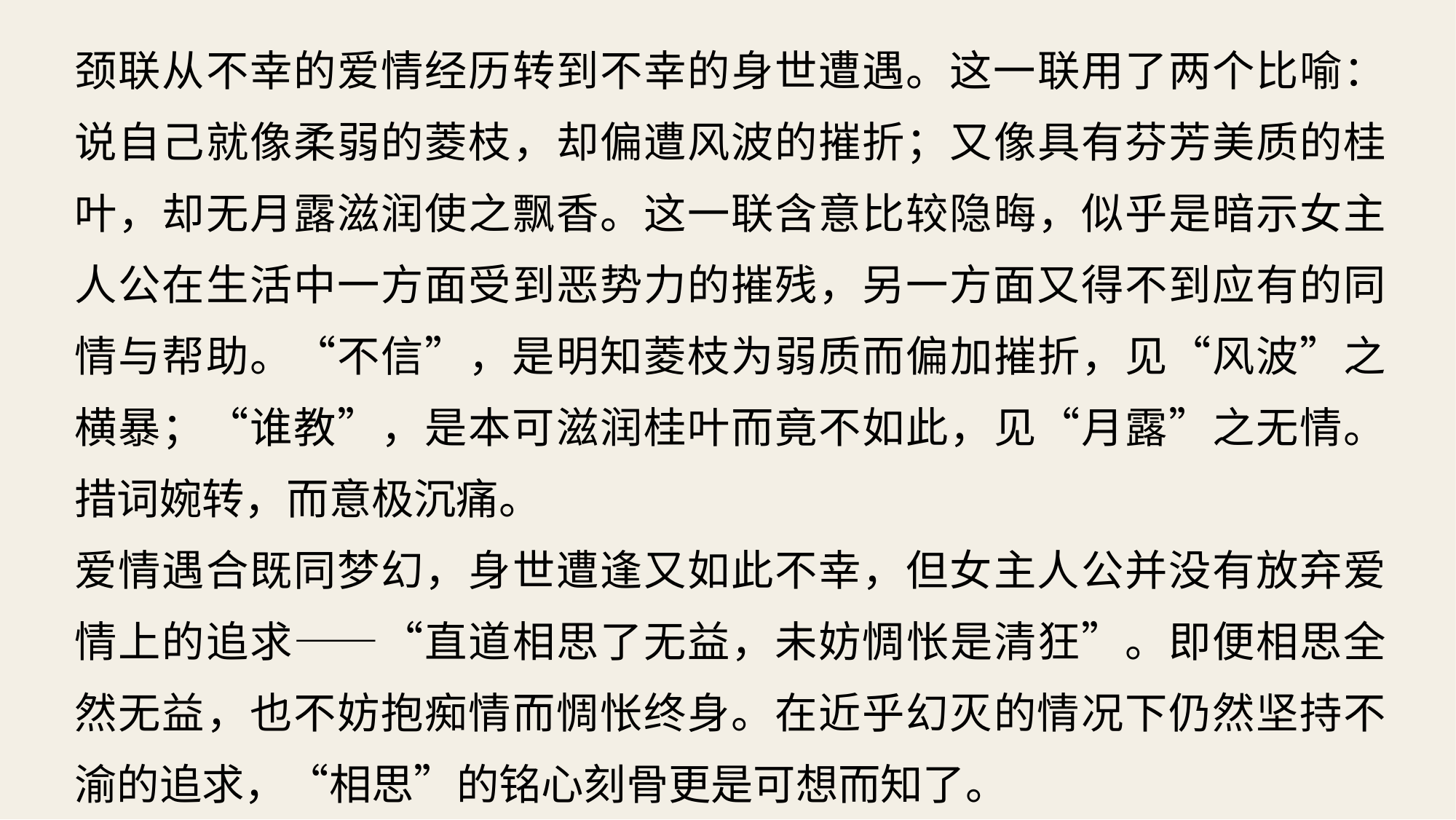

颈联从不幸的爱情经历转到不幸的身世遭遇。这一联用了两个比喻：说自己就像柔弱的菱枝，却偏遭风波的摧折；又像具有芬芳美质的桂叶，却无月露滋润使之飘香。这一联含意比较隐晦，似乎是暗示女主人公在生活中一方面受到恶势力的摧残，另一方面又得不到应有的同情与帮助。“不信”，是明知菱枝为弱质而偏加摧折，见“风波”之横暴；“谁教”，是本可滋润桂叶而竟不如此，见“月露”之无情。措词婉转，而意极沉痛。
爱情遇合既同梦幻，身世遭逢又如此不幸，但女主人公并没有放弃爱情上的追求——“直道相思了无益，未妨惆怅是清狂”。即便相思全然无益，也不妨抱痴情而惆怅终身。在近乎幻灭的情况下仍然坚持不渝的追求，“相思”的铭心刻骨更是可想而知了。